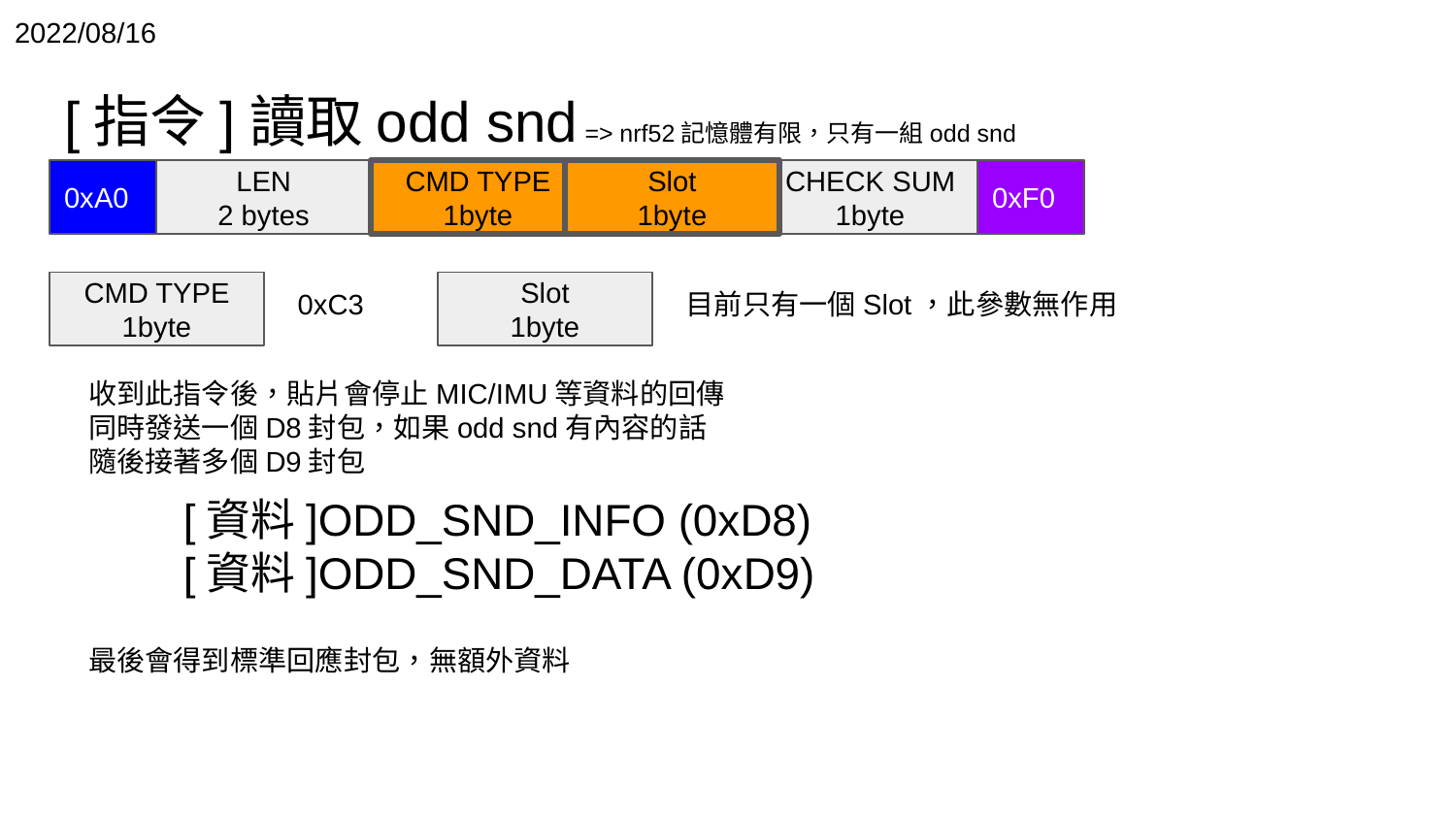

2022/08/16
# [指令]讀取odd snd => nrf52記憶體有限，只有一組odd snd
0xA0
LEN
2 bytes
CMD TYPE
1byte
Slot
1byte
CHECK SUM
1byte
0xF0
CMD TYPE
1byte
Slot
1byte
0xC3
目前只有一個Slot，此參數無作用
收到此指令後，貼片會停止MIC/IMU等資料的回傳
同時發送一個D8封包，如果odd snd有內容的話
隨後接著多個D9封包
[資料]ODD_SND_INFO (0xD8)
[資料]ODD_SND_DATA (0xD9)
最後會得到標準回應封包，無額外資料